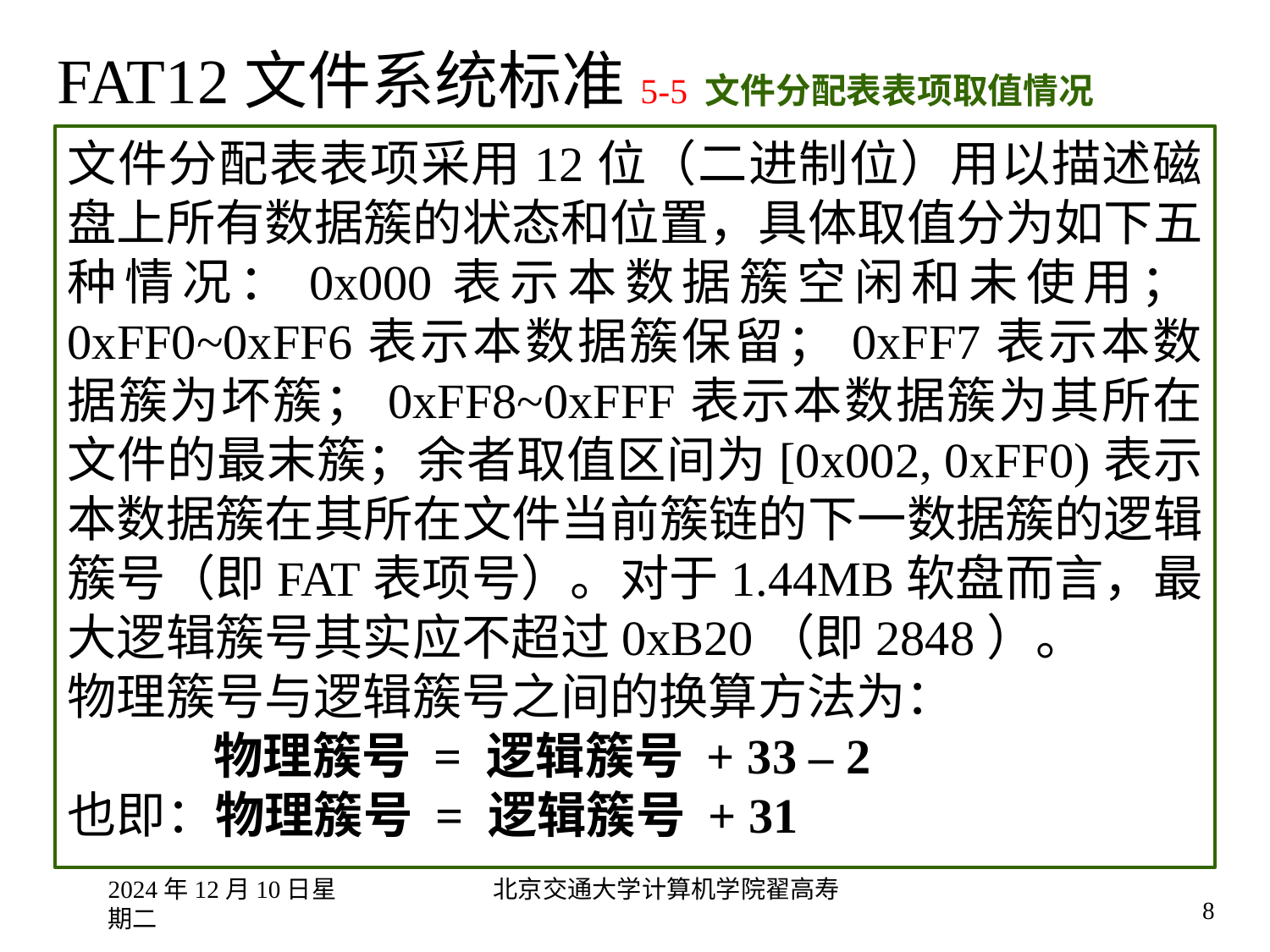

# FAT12文件系统标准5-5 文件分配表表项取值情况
文件分配表表项采用12位（二进制位）用以描述磁盘上所有数据簇的状态和位置，具体取值分为如下五种情况：0x000表示本数据簇空闲和未使用；0xFF0~0xFF6表示本数据簇保留；0xFF7表示本数据簇为坏簇；0xFF8~0xFFF表示本数据簇为其所在文件的最末簇；余者取值区间为[0x002, 0xFF0)表示本数据簇在其所在文件当前簇链的下一数据簇的逻辑簇号（即FAT表项号）。对于1.44MB软盘而言，最大逻辑簇号其实应不超过0xB20（即2848）。
物理簇号与逻辑簇号之间的换算方法为：
            物理簇号 = 逻辑簇号 + 33 – 2
也即：物理簇号 = 逻辑簇号 + 31
2024年12月10日星期二
北京交通大学计算机学院翟高寿
8